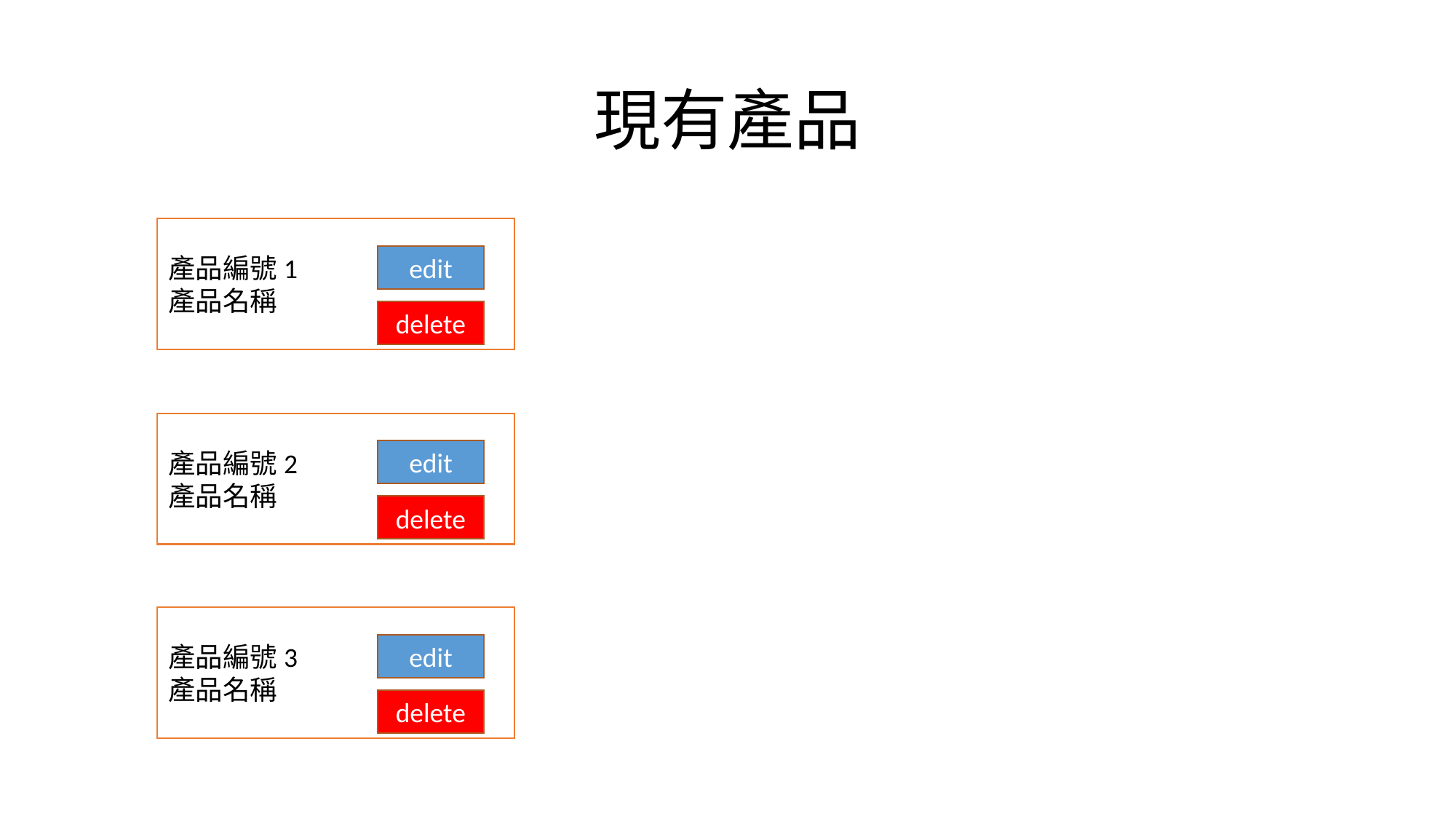

# 現有產品
產品編號1
產品名稱
edit
delete
產品編號2
產品名稱
edit
delete
產品編號3
產品名稱
edit
delete